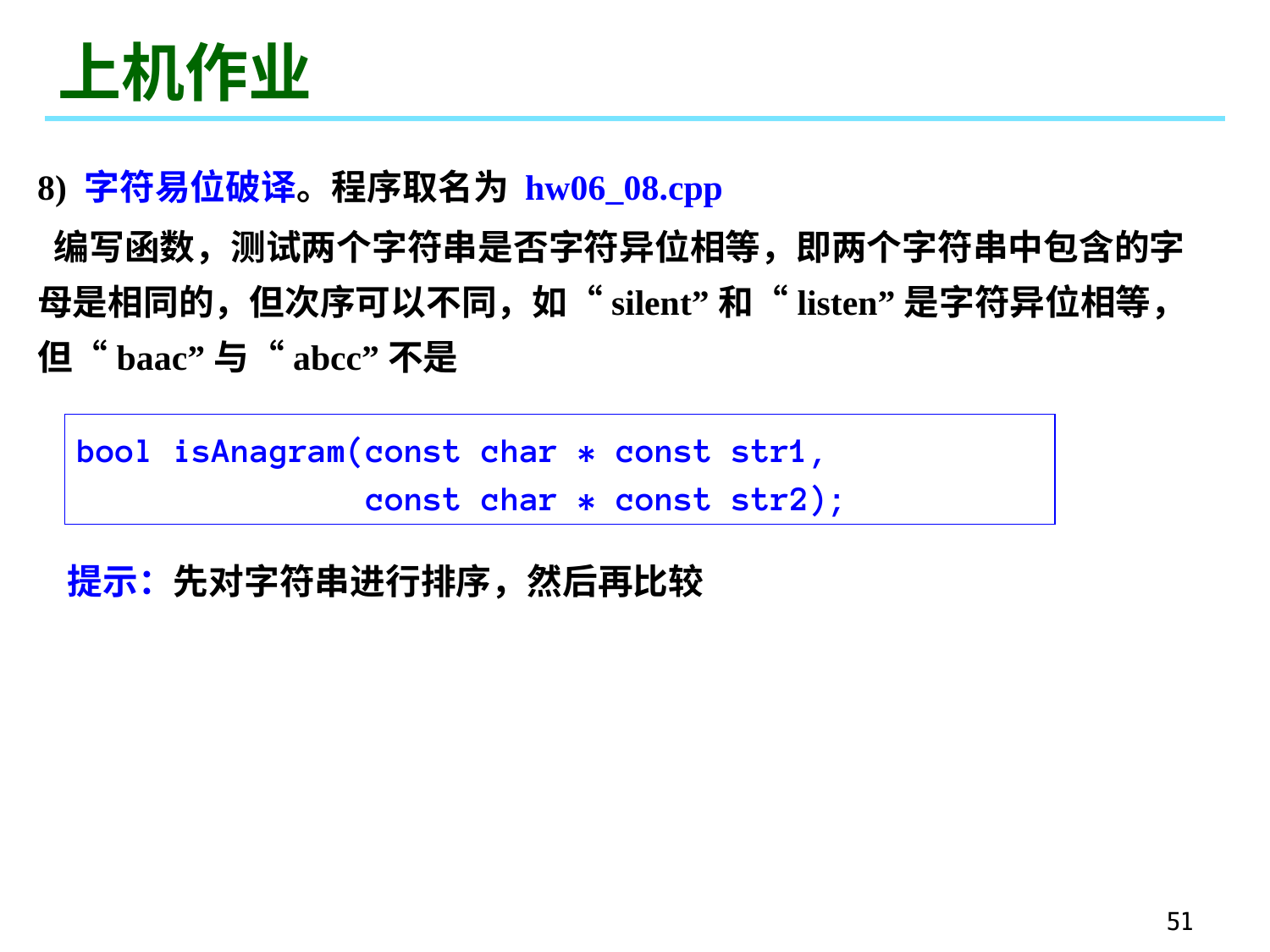

# 上机作业
8) 字符易位破译。程序取名为 hw06_08.cpp
 编写函数，测试两个字符串是否字符异位相等，即两个字符串中包含的字母是相同的，但次序可以不同，如“silent”和“listen”是字符异位相等，但“baac”与“abcc”不是
bool isAnagram(const char * const str1,
               const char * const str2);
提示：先对字符串进行排序，然后再比较
51